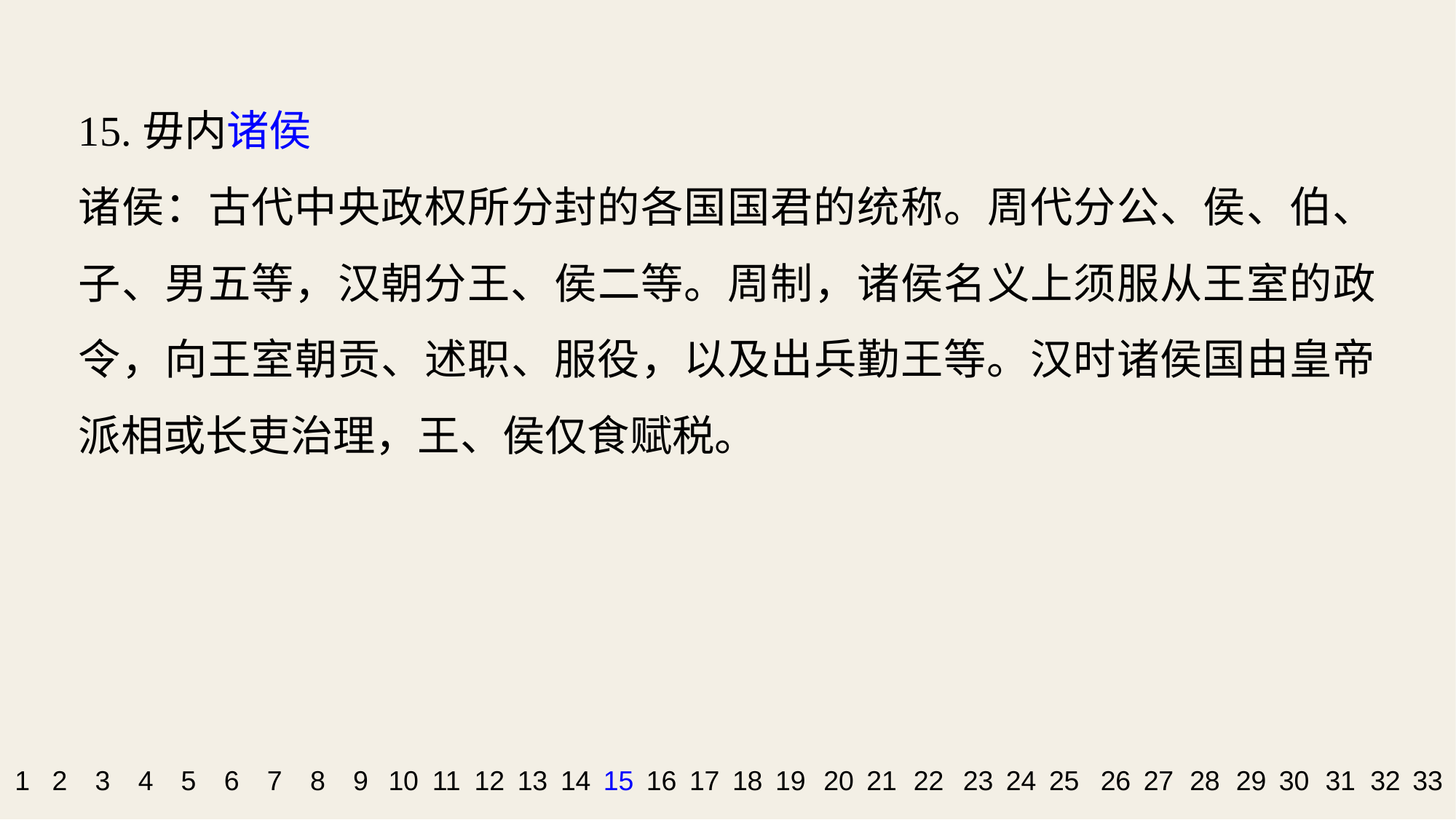

15.毋内诸侯
诸侯：古代中央政权所分封的各国国君的统称。周代分公、侯、伯、子、男五等，汉朝分王、侯二等。周制，诸侯名义上须服从王室的政令，向王室朝贡、述职、服役，以及出兵勤王等。汉时诸侯国由皇帝派相或长吏治理，王、侯仅食赋税。
1
2
3
4
5
6
7
8
9
10
11
12
13
14
15
16
17
18
19
20
21
22
23
24
25
26
27
28
29
30
31
32
33